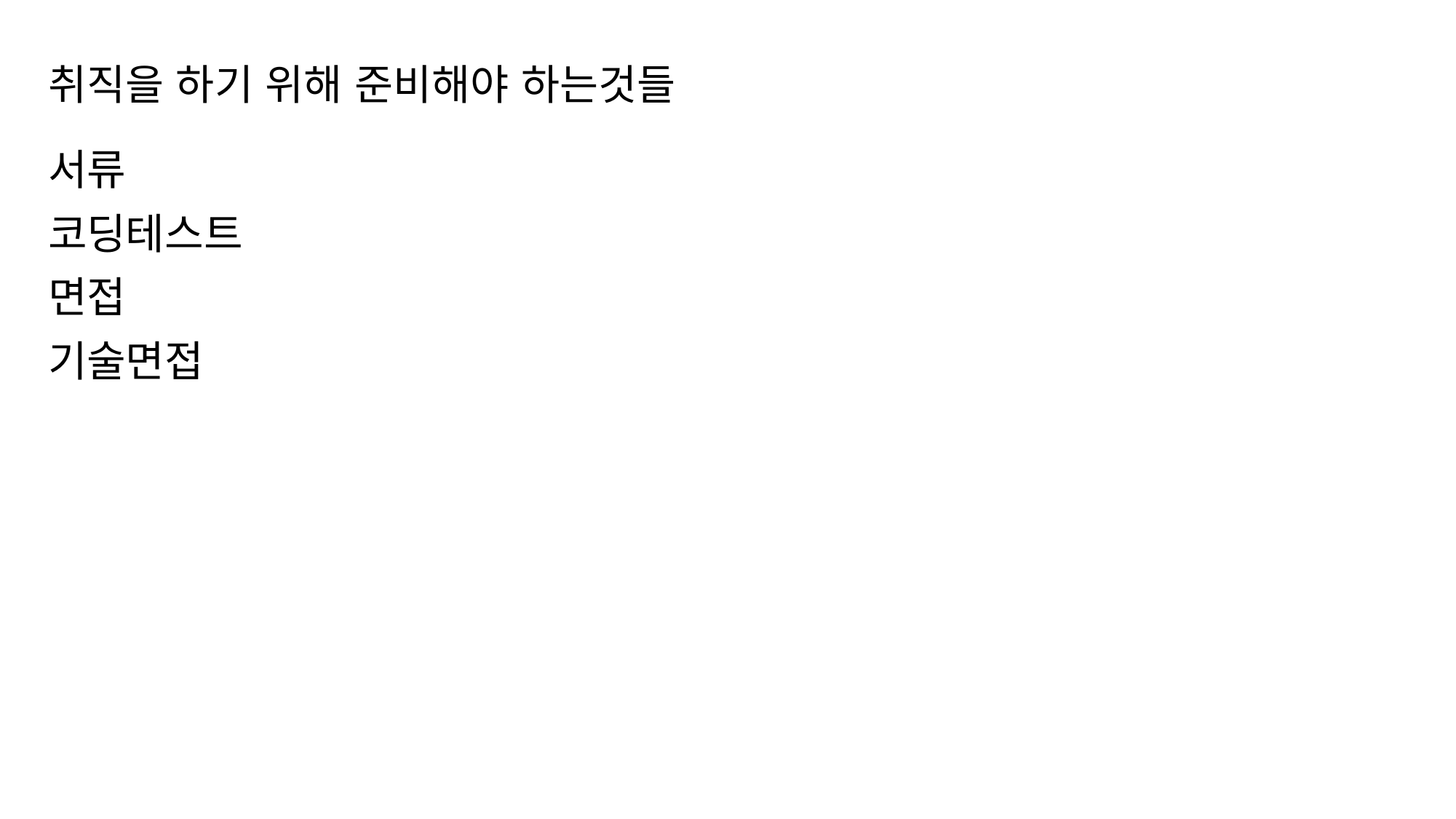

# 취직을 하기 위해 준비해야 하는것들
서류
코딩테스트
면접
기술면접